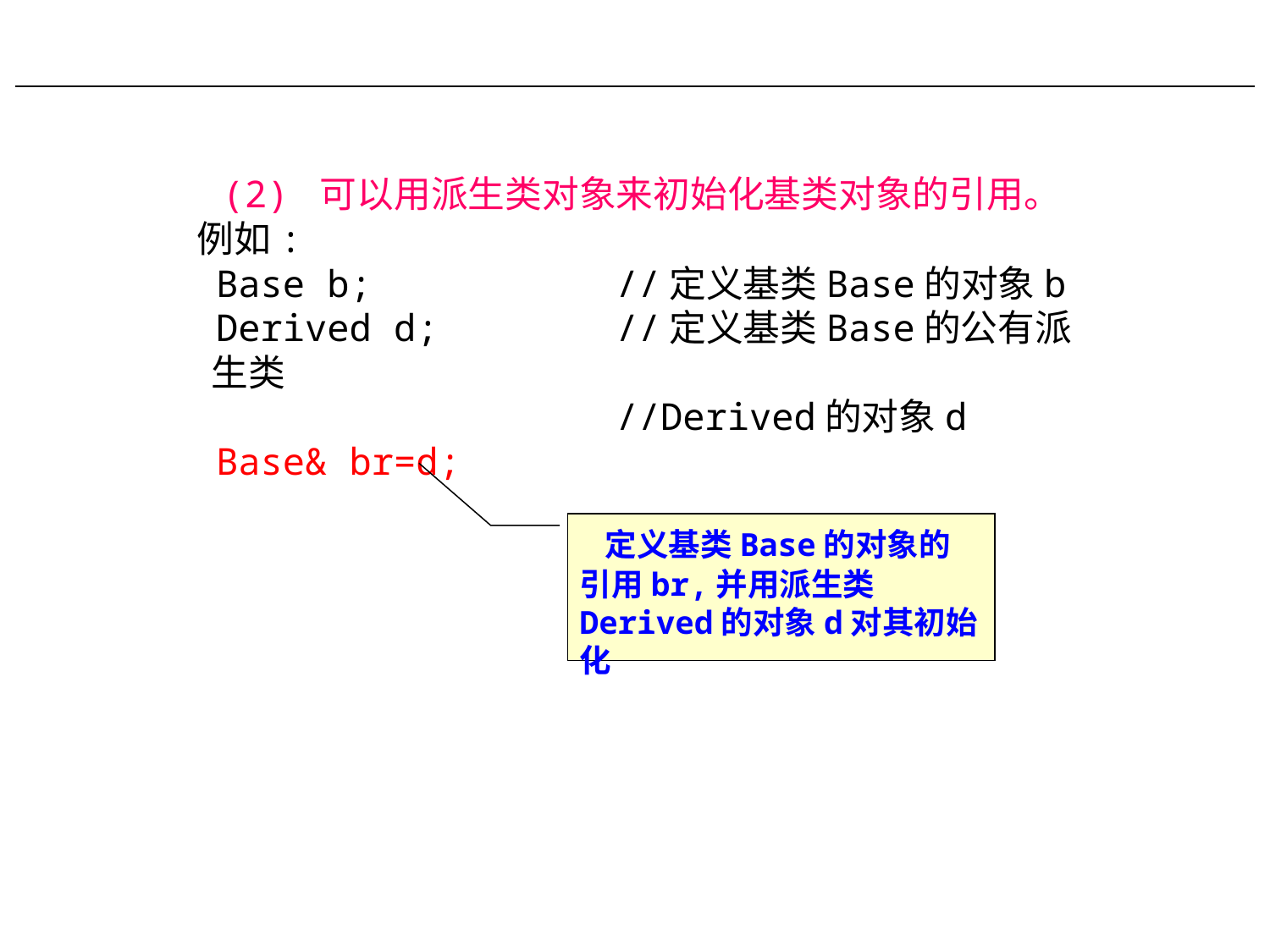

(2) 可以用派生类对象来初始化基类对象的引用。
  例如:
  Base b;           //定义基类Base的对象b
  Derived d;        //定义基类Base的公有派生类
                    //Derived的对象d
  Base& br=d;
#
  定义基类Base的对象的引用br,并用派生类Derived的对象d对其初始化
281